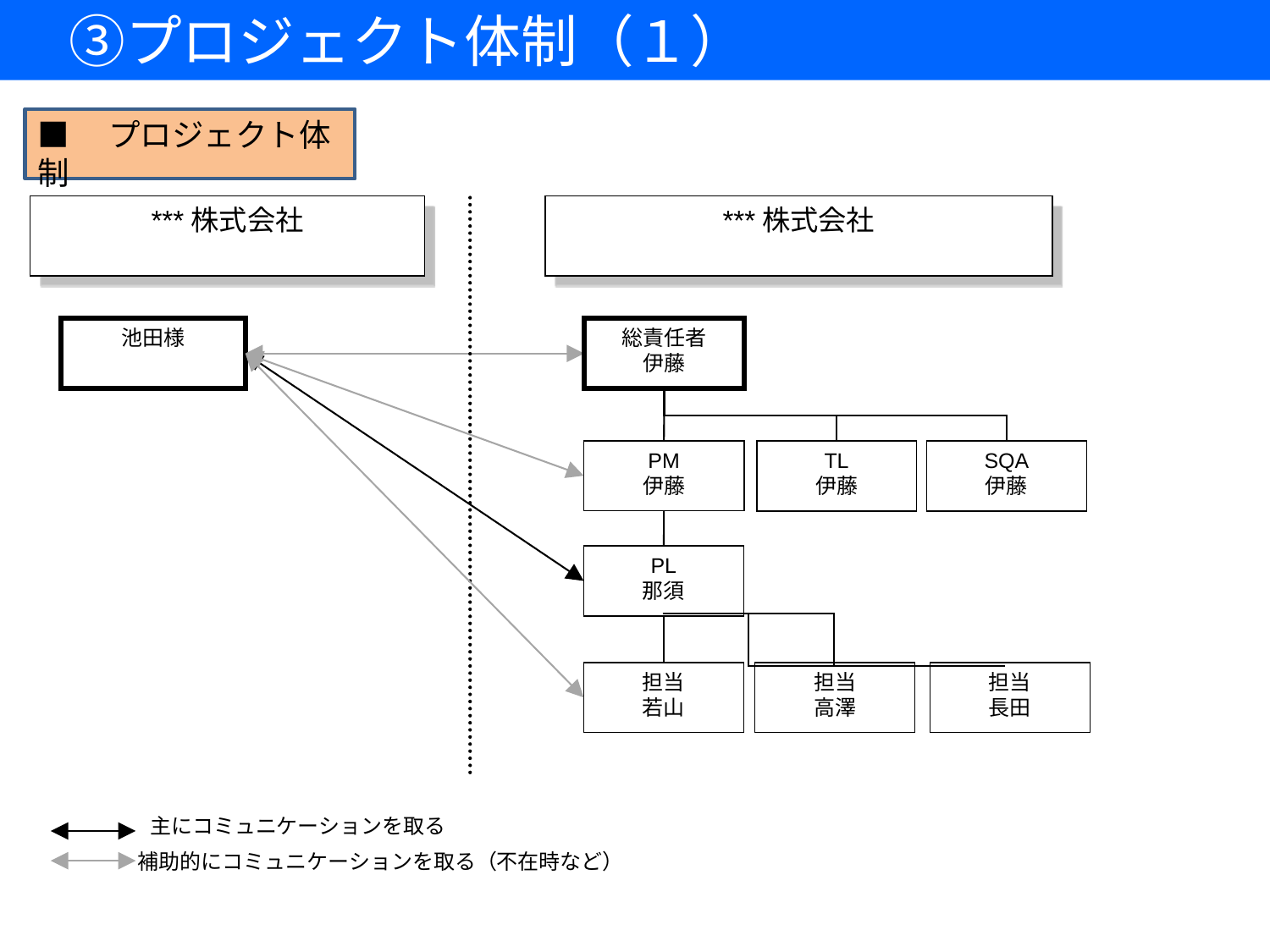

③プロジェクト体制（１）
■　プロジェクト体制
***株式会社
***株式会社

池田様
総責任者
伊藤
PM
伊藤
TL
伊藤
SQA
伊藤
PL
那須
担当
若山
担当
高澤
担当
長田
主にコミュニケーションを取る
補助的にコミュニケーションを取る（不在時など）